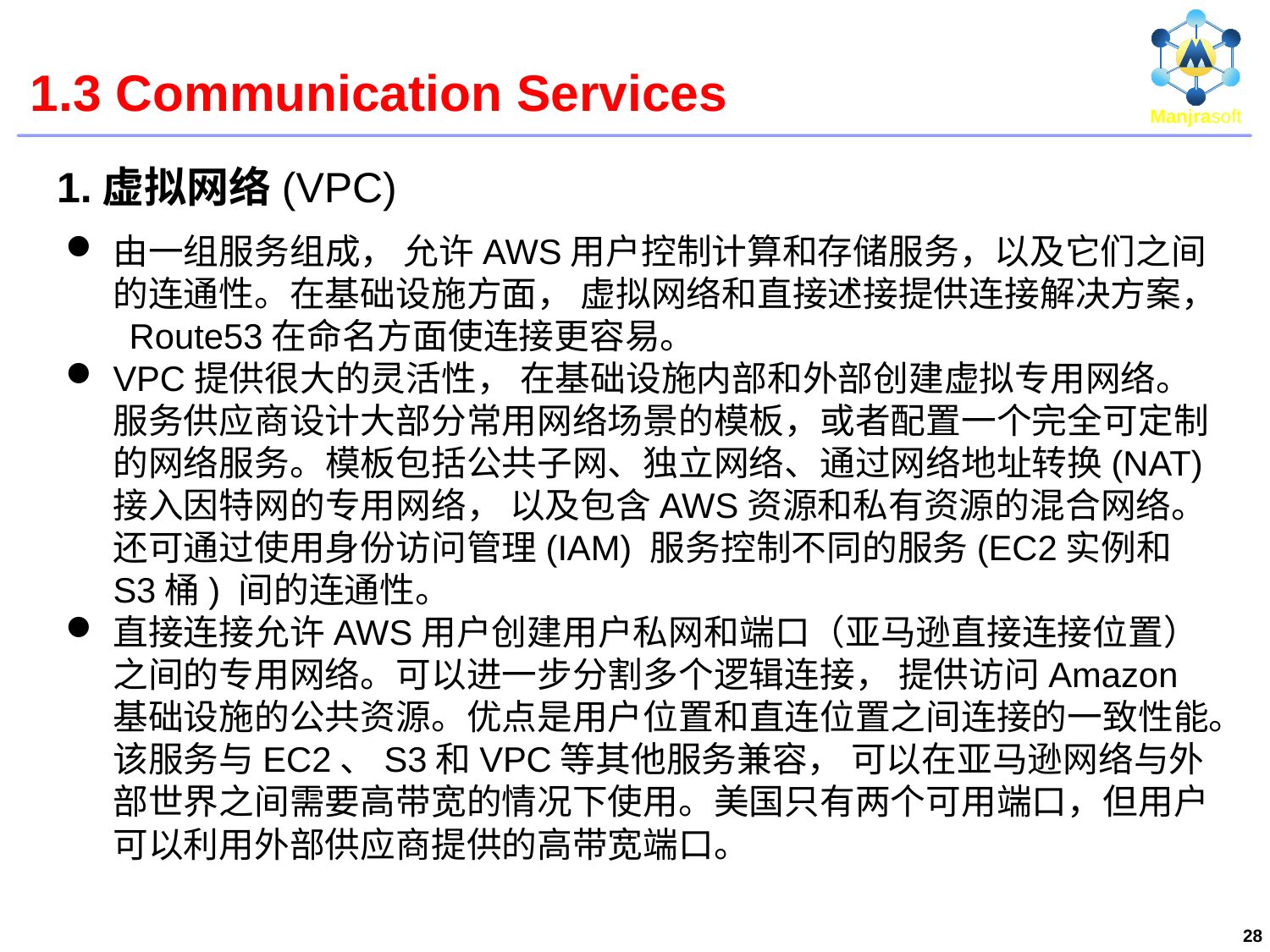

# 1.3 Communication Services
1.虚拟网络(VPC)
由一组服务组成， 允许AWS用户控制计算和存储服务，以及它们之间的连通性。在基础设施方面， 虚拟网络和直接述接提供连接解决方案， Route53在命名方面使连接更容易。
VPC提供很大的灵活性， 在基础设施内部和外部创建虚拟专用网络。服务供应商设计大部分常用网络场景的模板，或者配置一个完全可定制的网络服务。模板包括公共子网、独立网络、通过网络地址转换(NAT) 接入因特网的专用网络， 以及包含AWS资源和私有资源的混合网络。还可通过使用身份访问管理(IAM) 服务控制不同的服务(EC2实例和S3桶) 间的连通性。
直接连接允许AWS用户创建用户私网和端口（亚马逊直接连接位置）之间的专用网络。可以进一步分割多个逻辑连接， 提供访问Amazon基础设施的公共资源。优点是用户位置和直连位置之间连接的一致性能。该服务与EC2、S3和VPC等其他服务兼容， 可以在亚马逊网络与外部世界之间需要高带宽的情况下使用。美国只有两个可用端口，但用户可以利用外部供应商提供的高带宽端口。
28